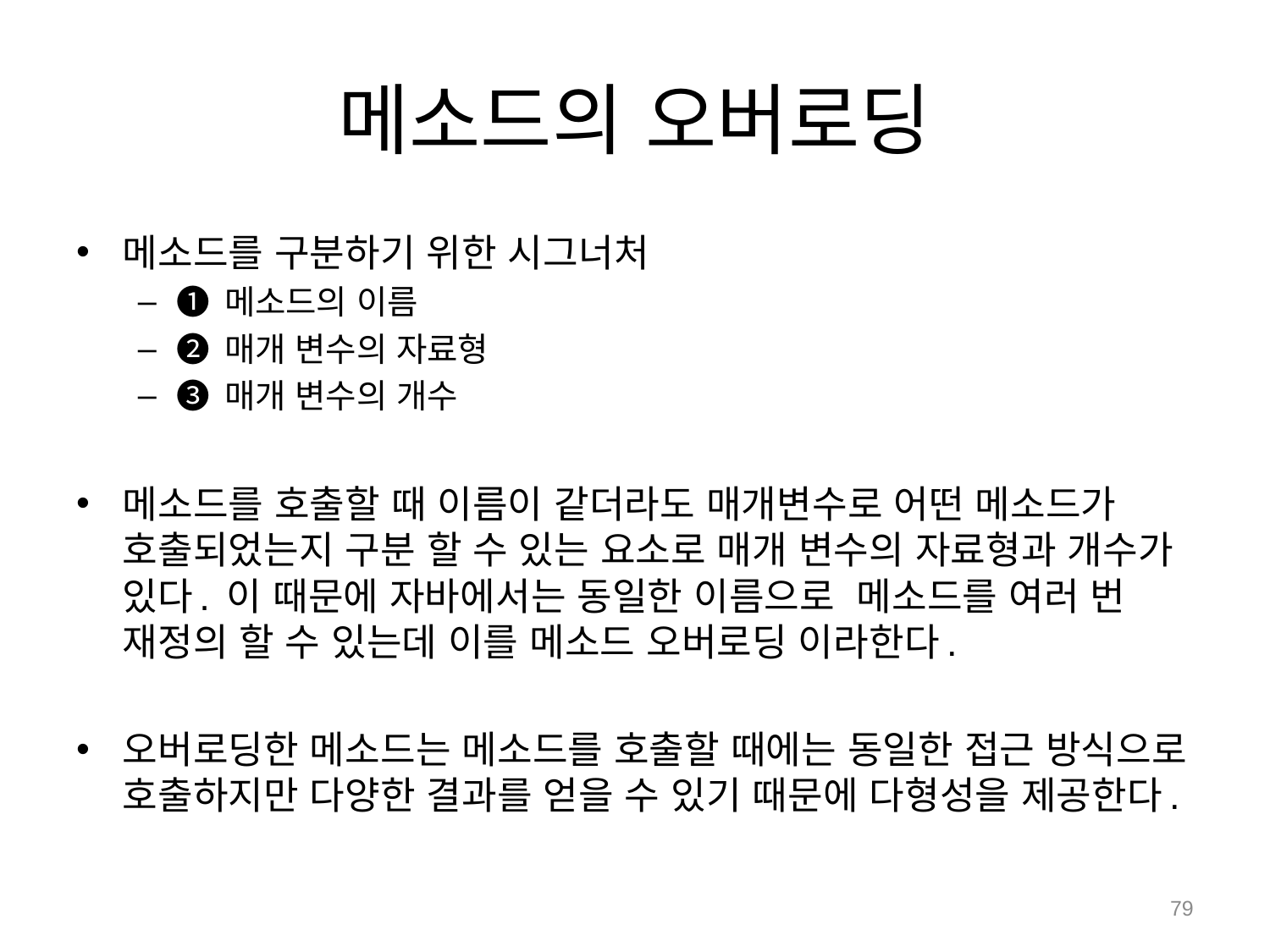

# 메소드의 오버로딩
메소드를 구분하기 위한 시그너처
➊ 메소드의 이름
➋ 매개 변수의 자료형
➌ 매개 변수의 개수

메소드를 호출할 때 이름이 같더라도 매개변수로 어떤 메소드가 호출되었는지 구분 할 수 있는 요소로 매개 변수의 자료형과 개수가 있다. 이 때문에 자바에서는 동일한 이름으로  메소드를 여러 번 재정의 할 수 있는데 이를 메소드 오버로딩 이라한다.

오버로딩한 메소드는 메소드를 호출할 때에는 동일한 접근 방식으로 호출하지만 다양한 결과를 얻을 수 있기 때문에 다형성을 제공한다.

79